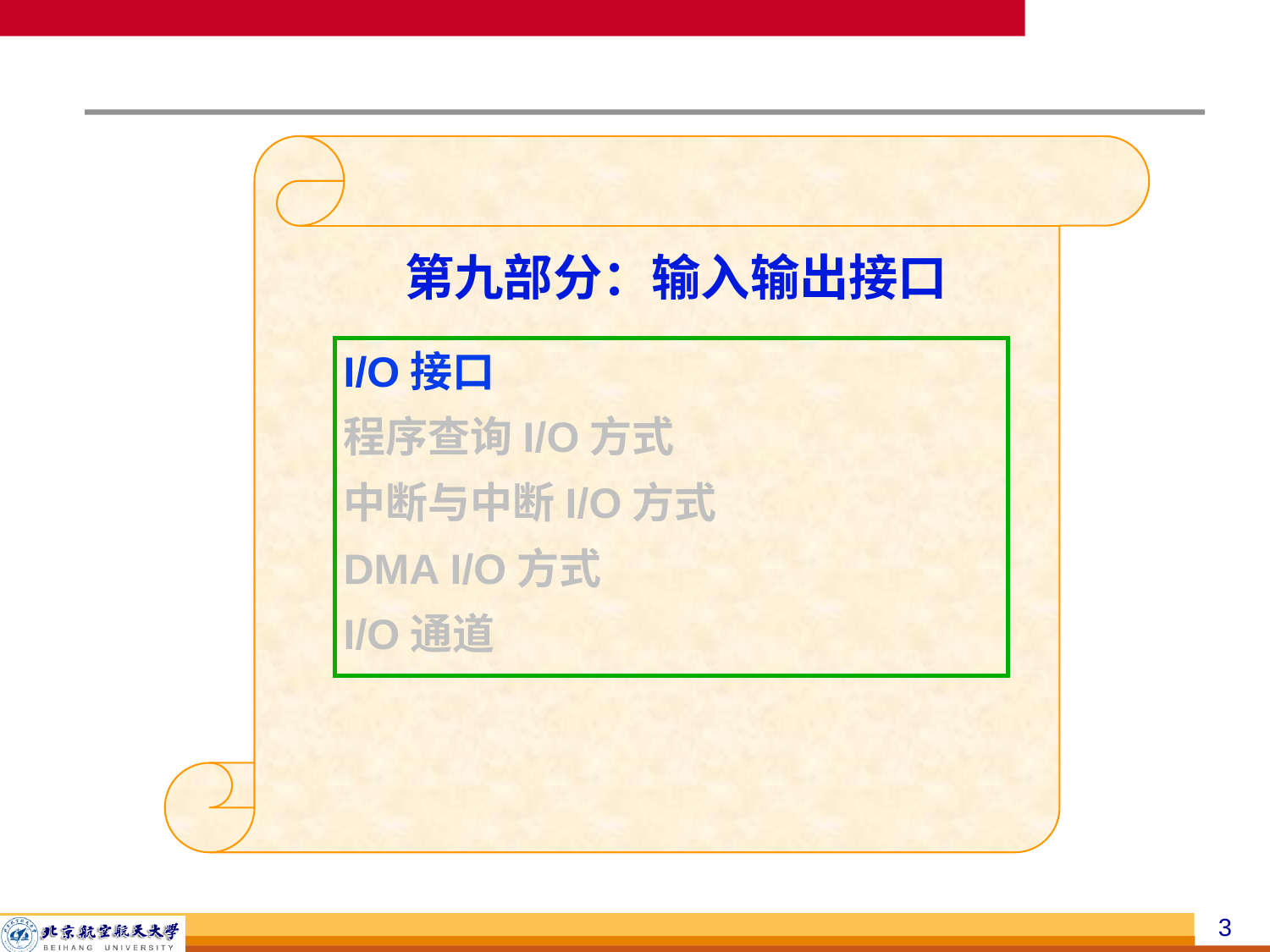

第九部分：输入输出接口
I/O接口
程序查询I/O方式
中断与中断I/O方式
DMA I/O方式
I/O通道